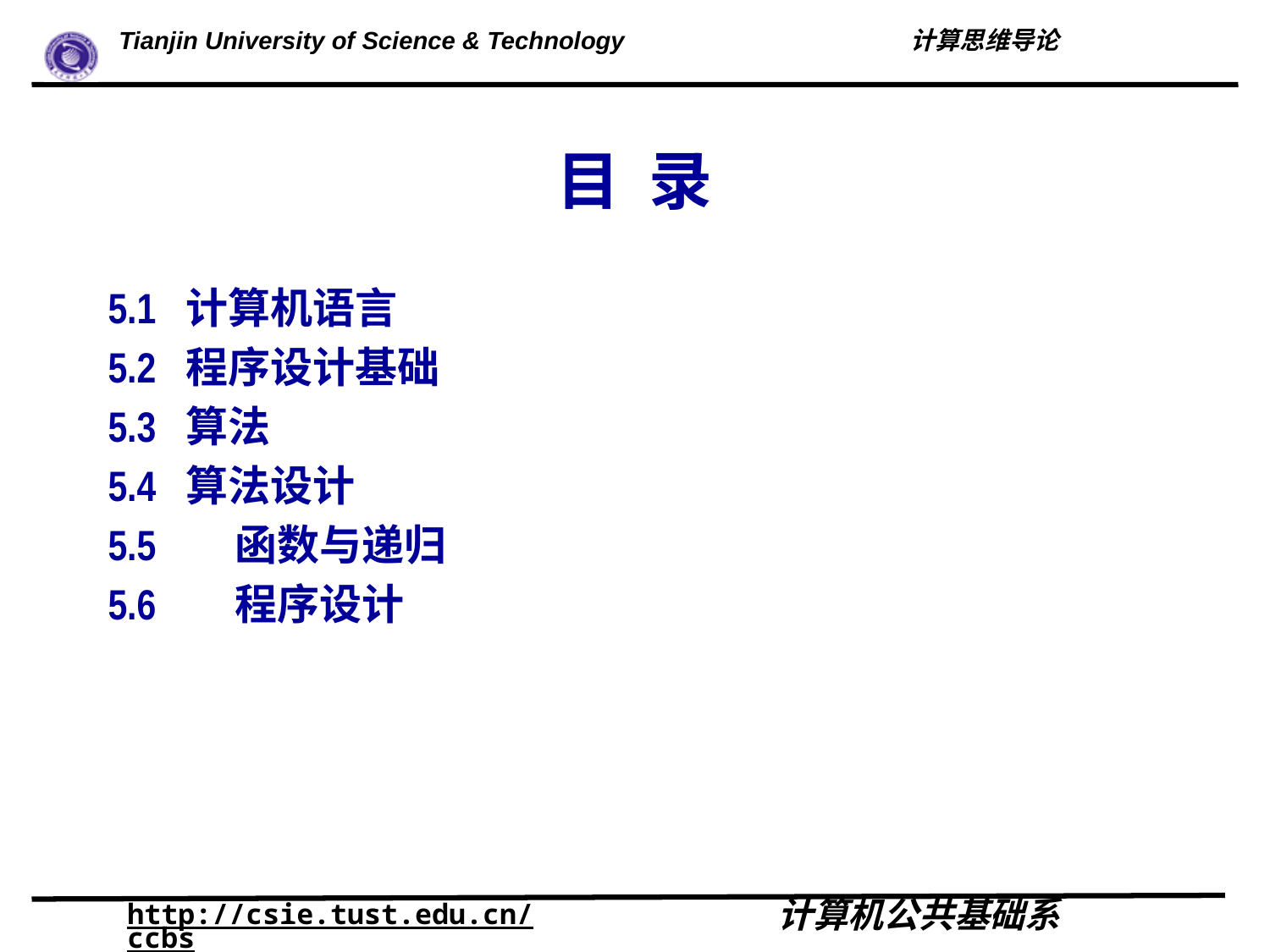

# 目  录
5.1  计算机语言
5.2  程序设计基础
5.3  算法
5.4  算法设计
5.5	函数与递归
5.6	程序设计